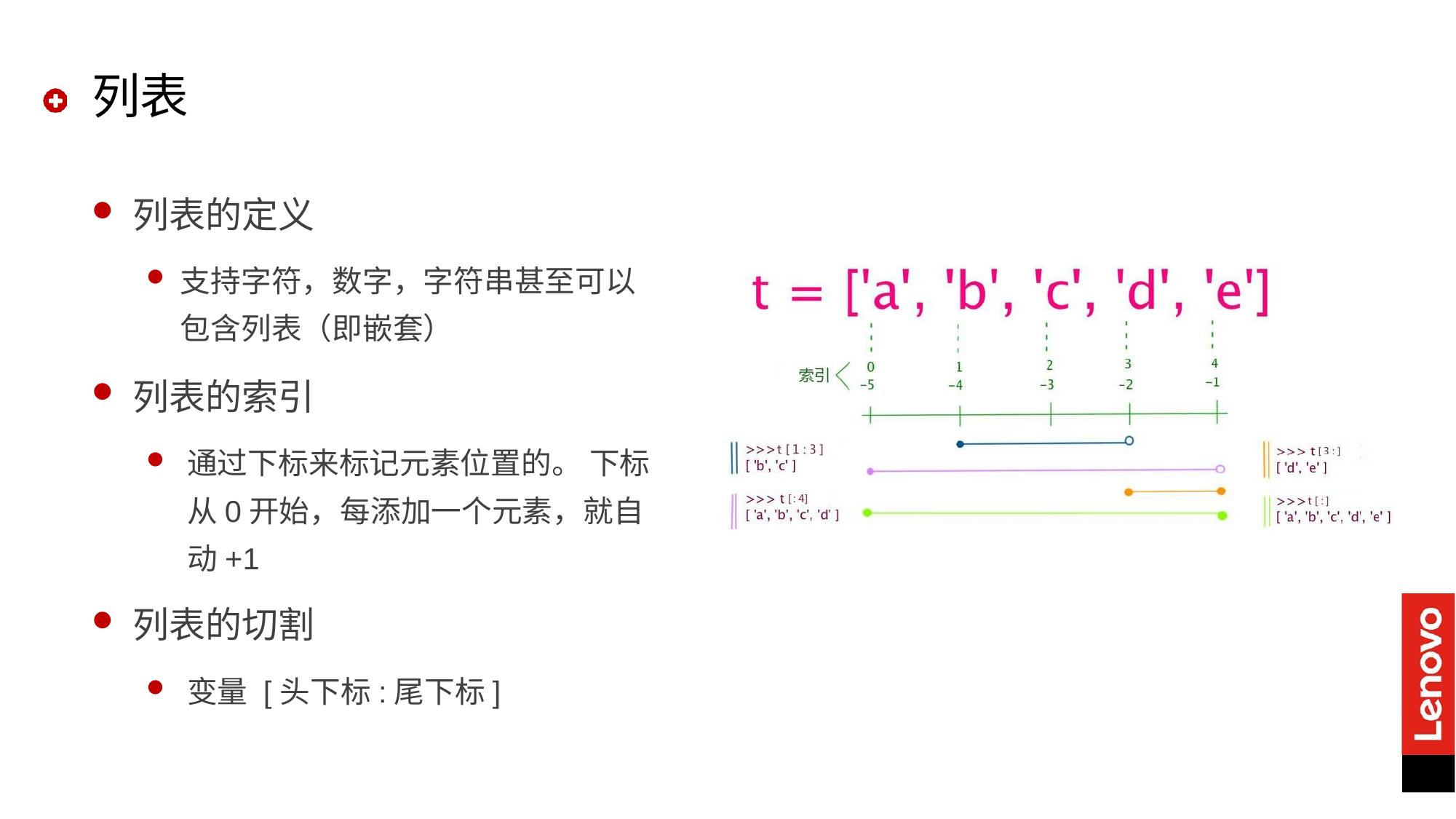

# 列表
列表的定义
支持字符，数字，字符串甚至可以 包含列表（即嵌套）
列表的索引
通过下标来标记元素位置的。 下标 从0开始，每添加一个元素，就自动+1
列表的切割
变量 [头下标:尾下标]

27